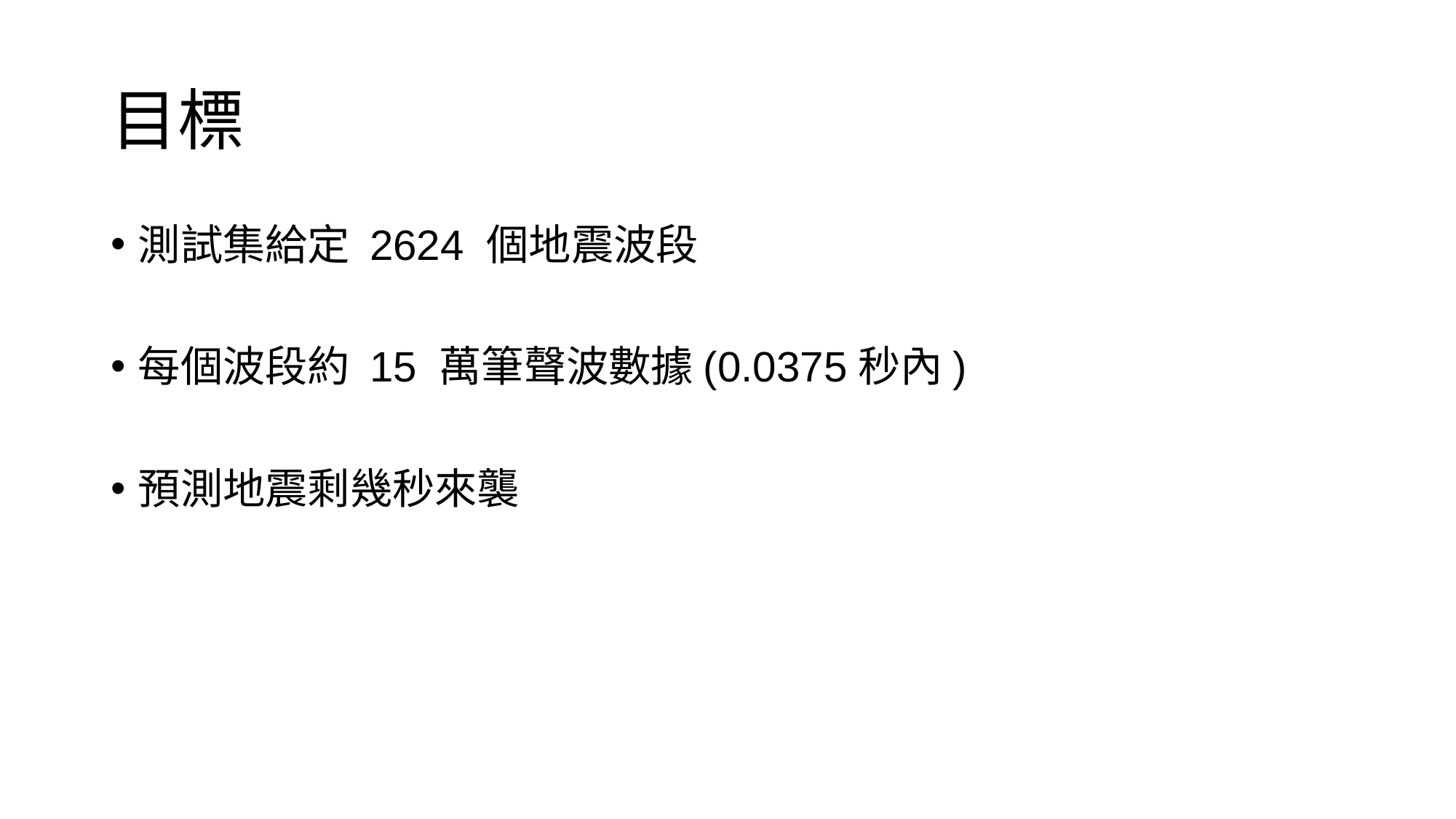

# 目標
測試集給定 2624 個地震波段

每個波段約 15 萬筆聲波數據(0.0375秒內)

預測地震剩幾秒來襲